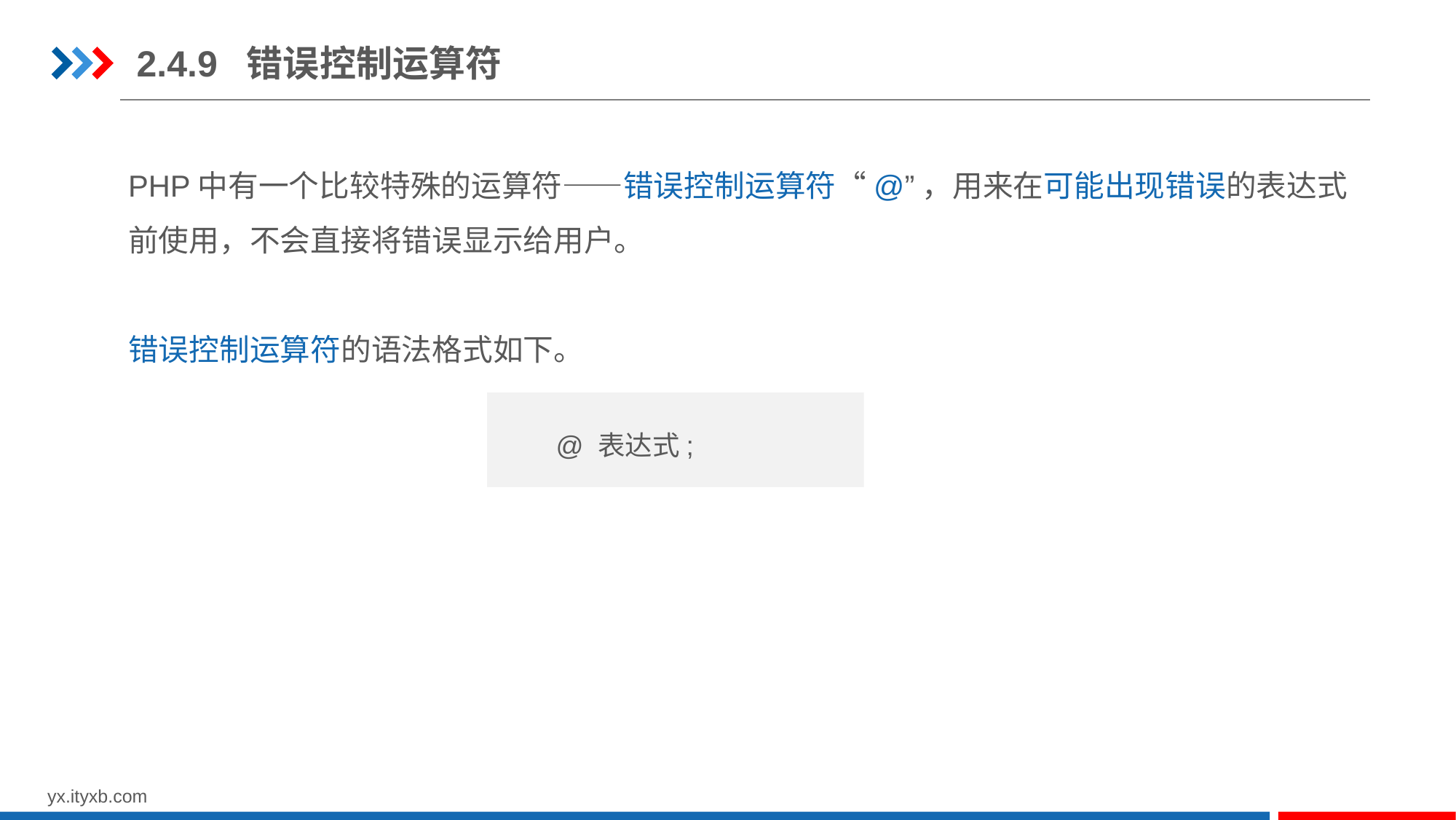

2.4.9  错误控制运算符
PHP中有一个比较特殊的运算符——错误控制运算符“@”，用来在可能出现错误的表达式前使用，不会直接将错误显示给用户。

错误控制运算符的语法格式如下。

@ 表达式;